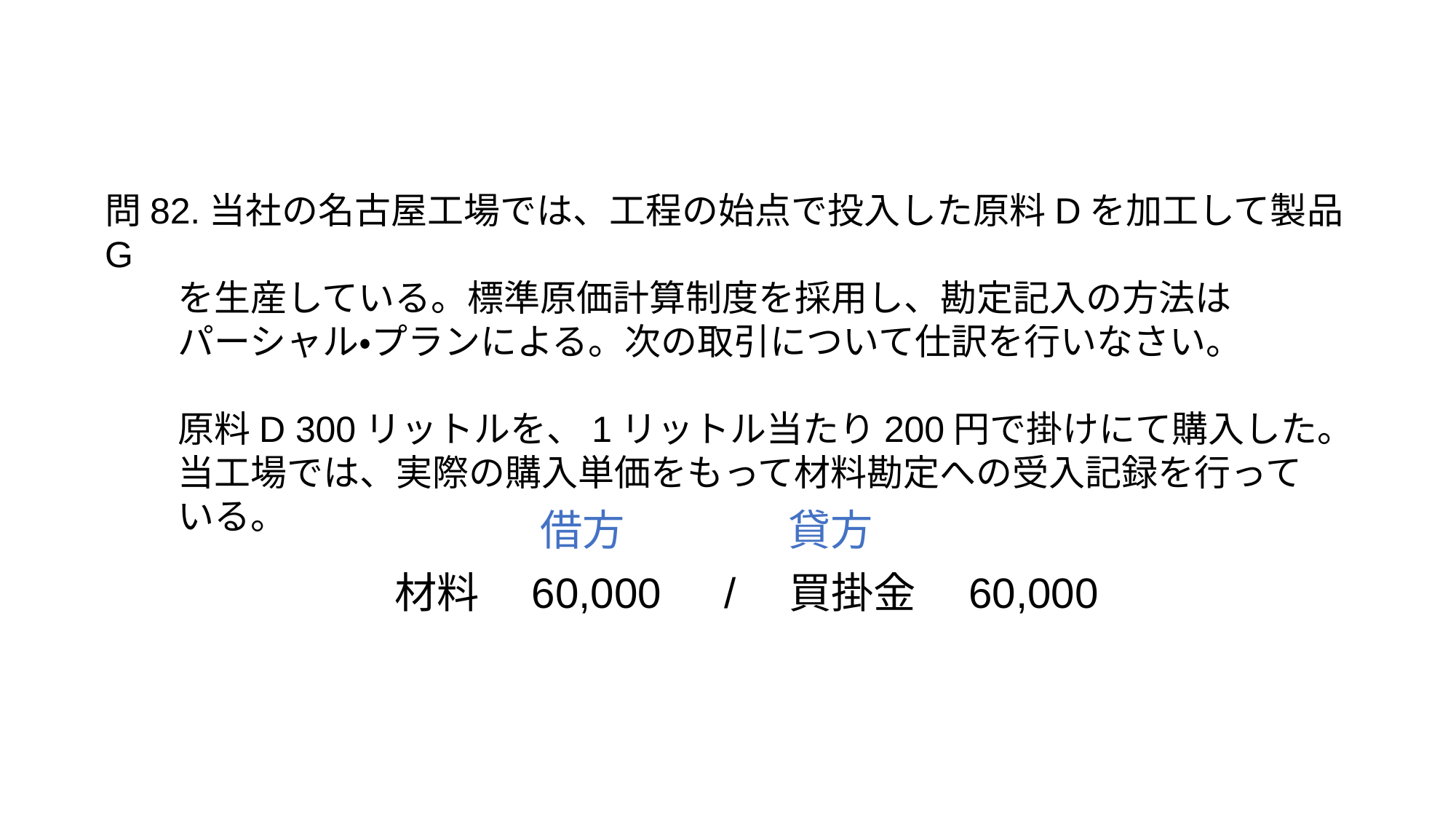

問82.当社の名古屋工場では、工程の始点で投入した原料Dを加工して製品G
　　を生産している。標準原価計算制度を採用し、勘定記入の方法は
　　パーシャル・プランによる。次の取引について仕訳を行いなさい。

　　原料D 300リットルを、1リットル当たり200円で掛けにて購入した。
　　当工場では、実際の購入単価をもって材料勘定への受入記録を行って
　　いる。
借方
貸方
材料　60,000　/　買掛金　60,000